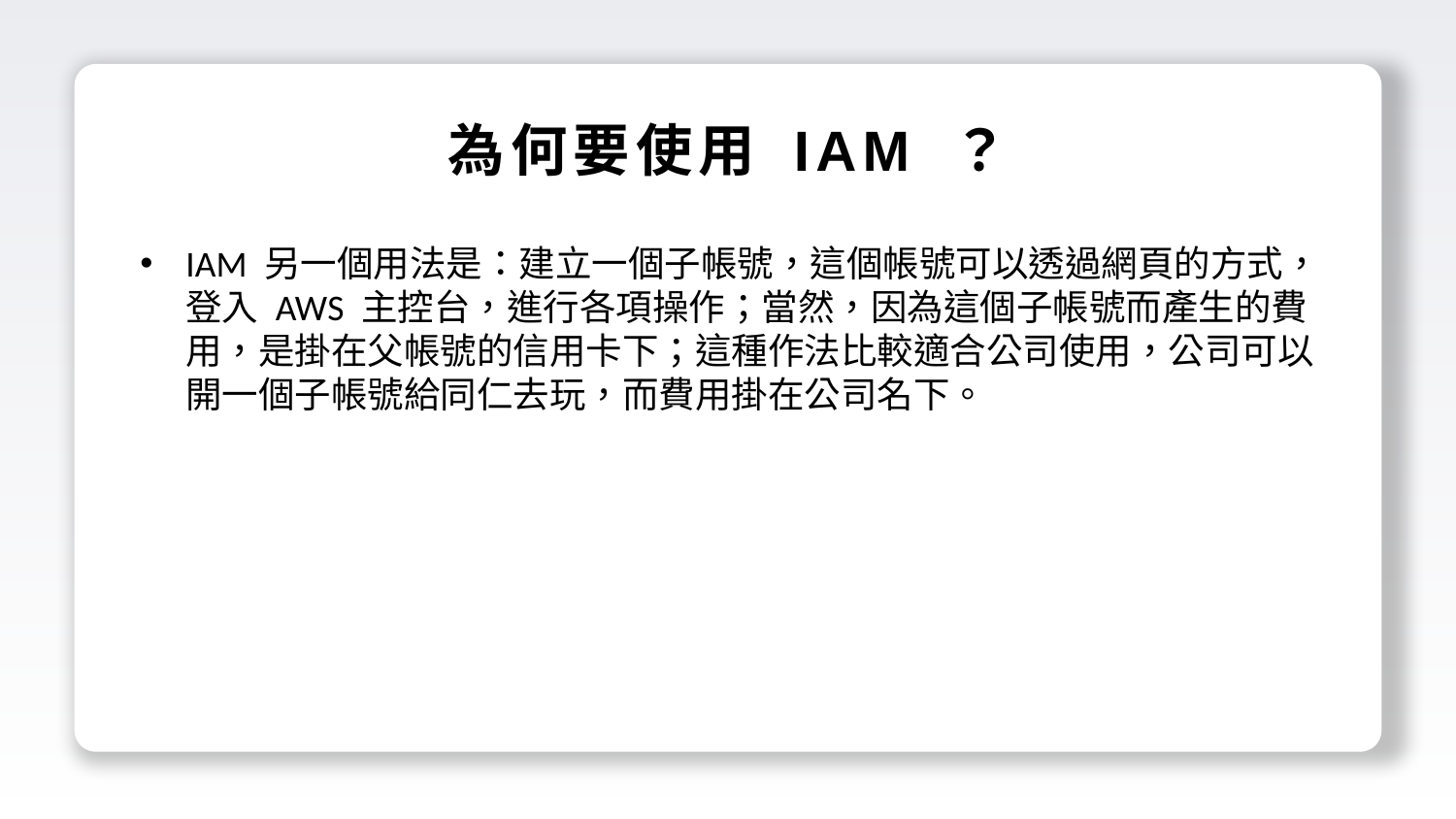

為何要使用 IAM ？
IAM 另一個用法是：建立一個子帳號，這個帳號可以透過網頁的方式，登入 AWS 主控台，進行各項操作；當然，因為這個子帳號而產生的費用，是掛在父帳號的信用卡下；這種作法比較適合公司使用，公司可以開一個子帳號給同仁去玩，而費用掛在公司名下。